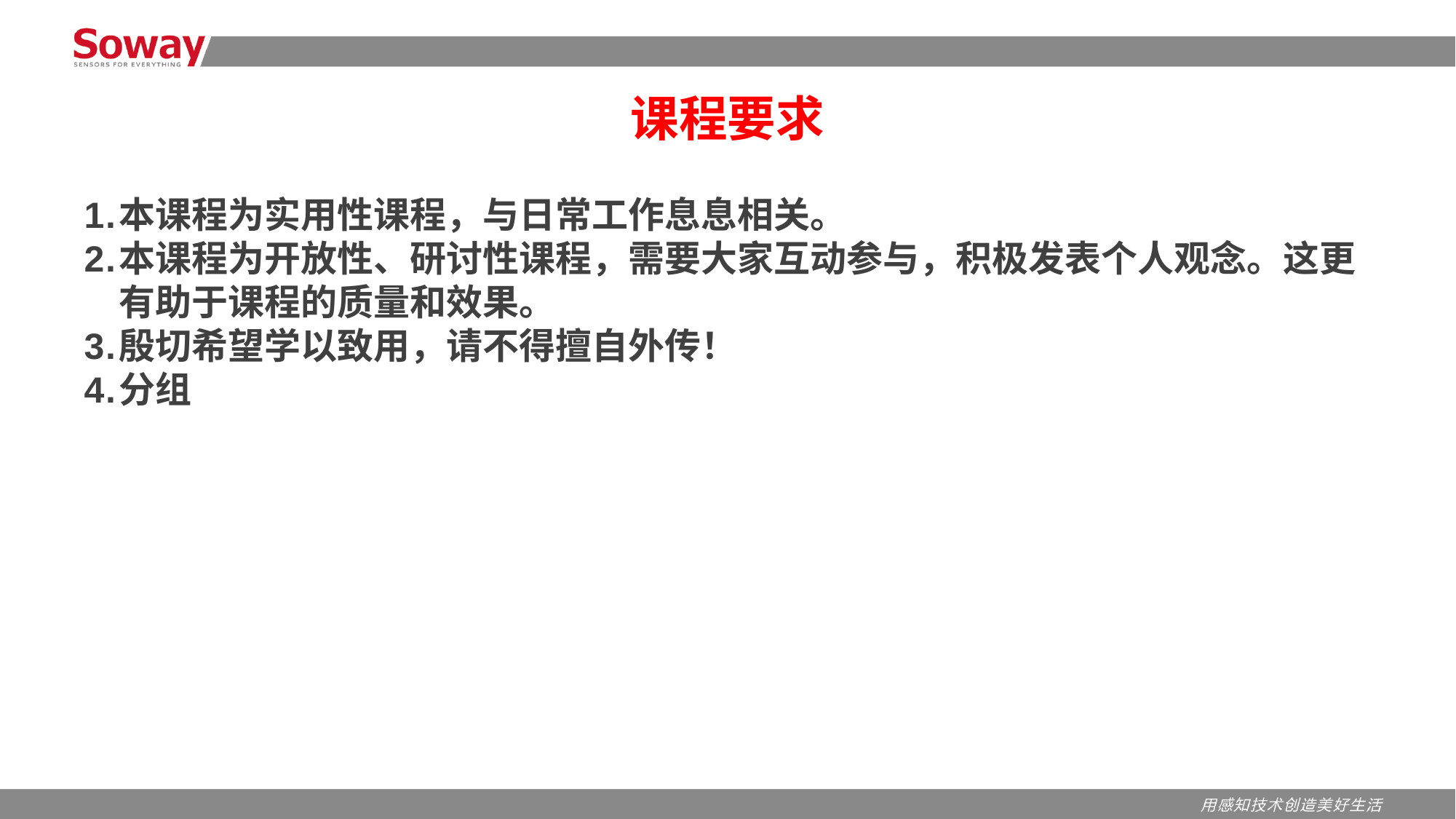

# 课程要求
本课程为实用性课程，与日常工作息息相关。
本课程为开放性、研讨性课程，需要大家互动参与，积极发表个人观念。这更有助于课程的质量和效果。
殷切希望学以致用，请不得擅自外传！
分组